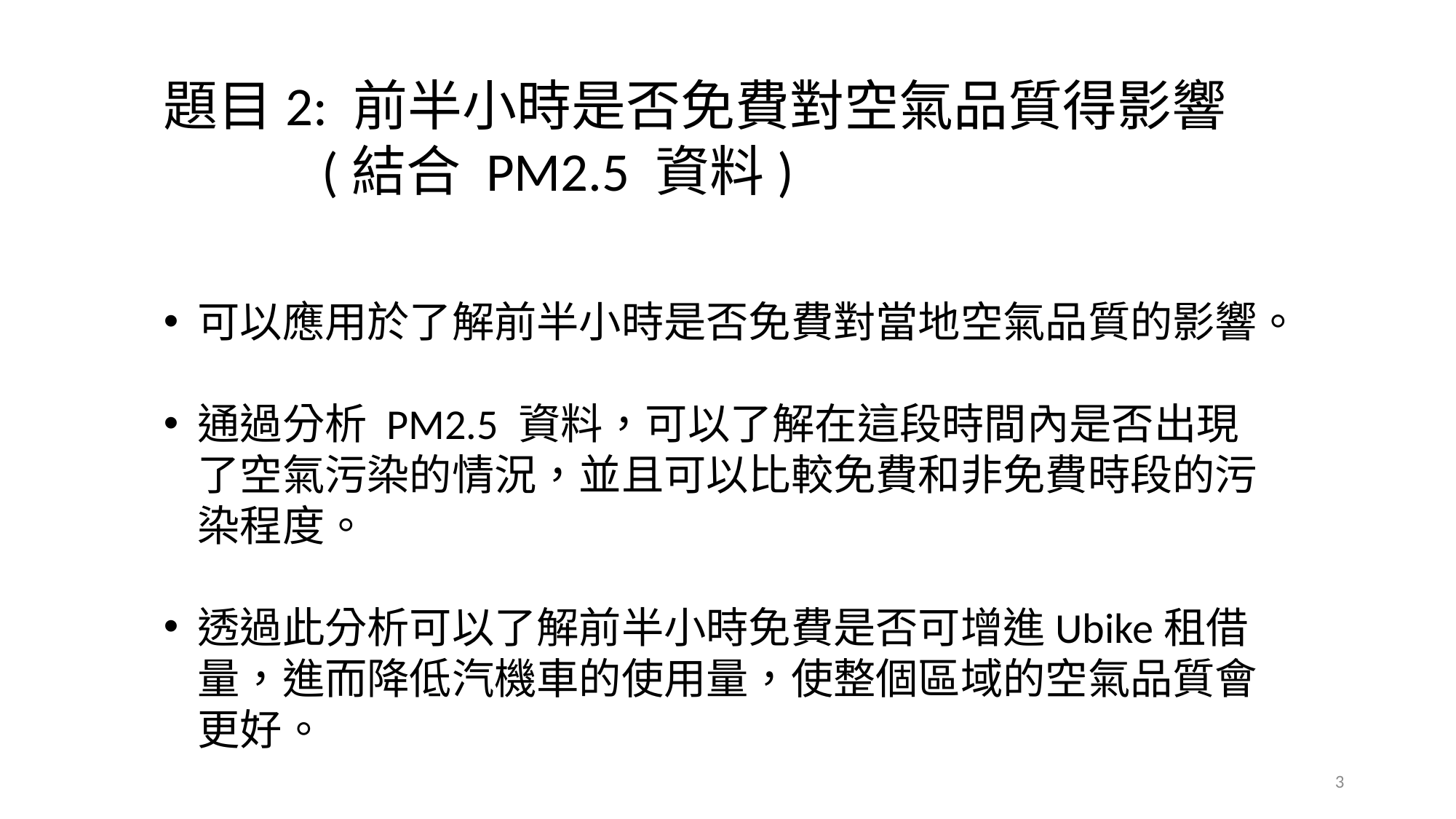

題目2: 前半小時是否免費對空氣品質得影響
	    (結合 PM2.5 資料)
可以應用於了解前半小時是否免費對當地空氣品質的影響。

通過分析 PM2.5 資料，可以了解在這段時間內是否出現了空氣污染的情況，並且可以比較免費和非免費時段的污染程度。

透過此分析可以了解前半小時免費是否可增進Ubike租借量，進而降低汽機車的使用量，使整個區域的空氣品質會更好。
3